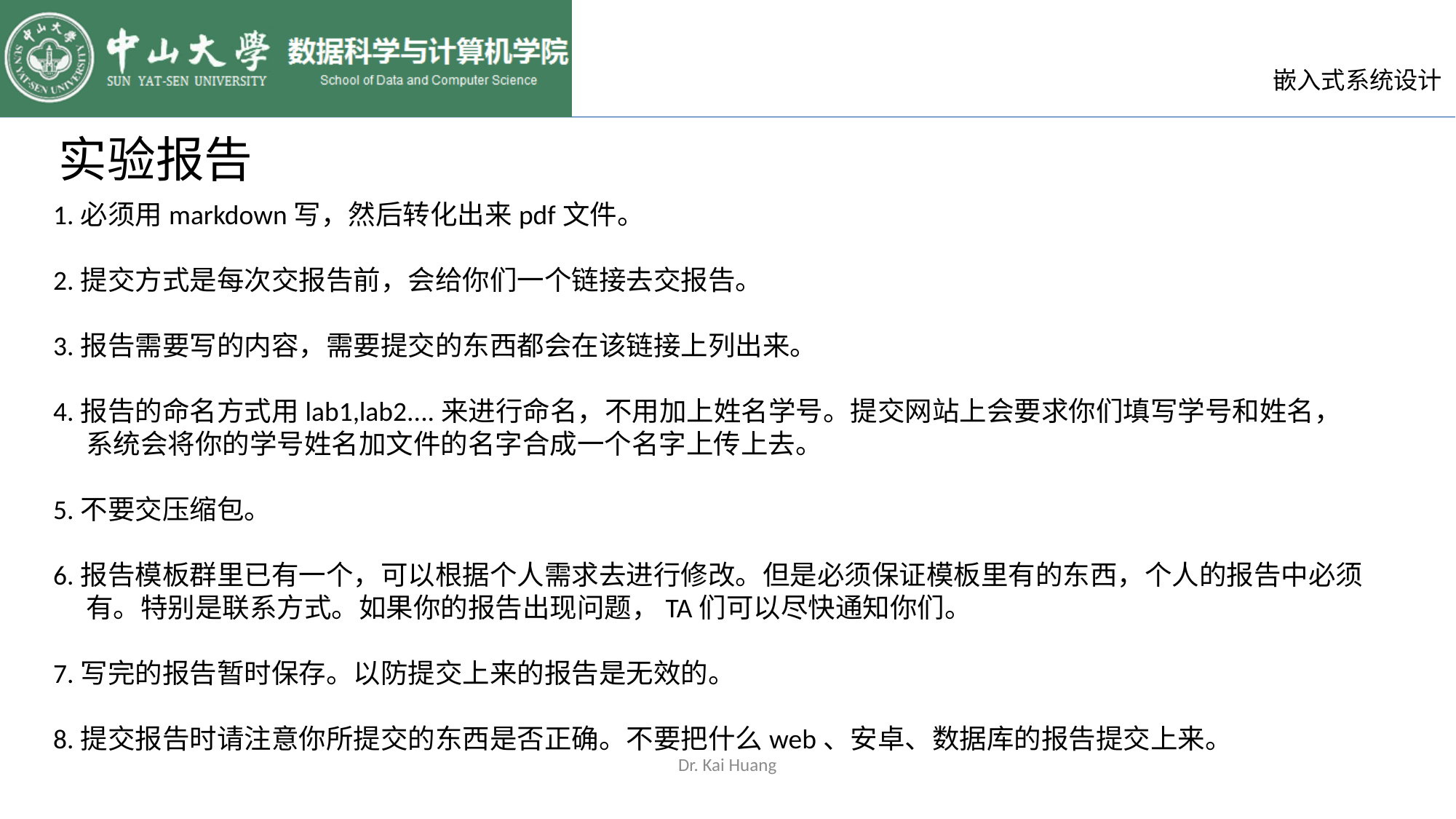

实验报告
1.必须用markdown写，然后转化出来pdf文件。

2.提交方式是每次交报告前，会给你们一个链接去交报告。

3.报告需要写的内容，需要提交的东西都会在该链接上列出来。

4.报告的命名方式用lab1,lab2....来进行命名，不用加上姓名学号。提交网站上会要求你们填写学号和姓名，
   系统会将你的学号姓名加文件的名字合成一个名字上传上去。

5.不要交压缩包。

6.报告模板群里已有一个，可以根据个人需求去进行修改。但是必须保证模板里有的东西，个人的报告中必须
   有。特别是联系方式。如果你的报告出现问题，TA们可以尽快通知你们。

7.写完的报告暂时保存。以防提交上来的报告是无效的。

8.提交报告时请注意你所提交的东西是否正确。不要把什么web、安卓、数据库的报告提交上来。

Dr. Kai Huang